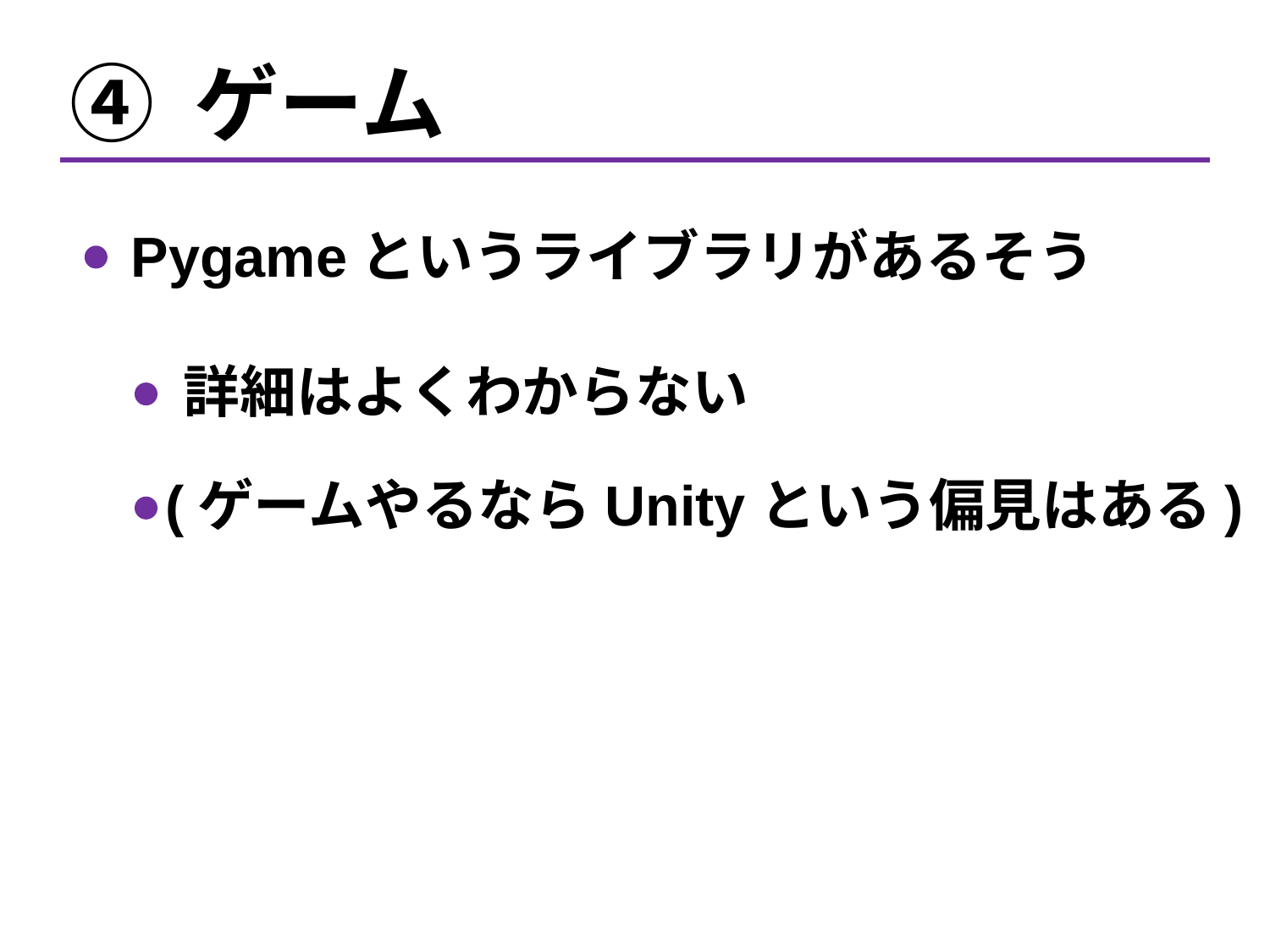

④ ゲーム
Pygameというライブラリがあるそう

詳細はよくわからない

(ゲームやるならUnityという偏見はある)